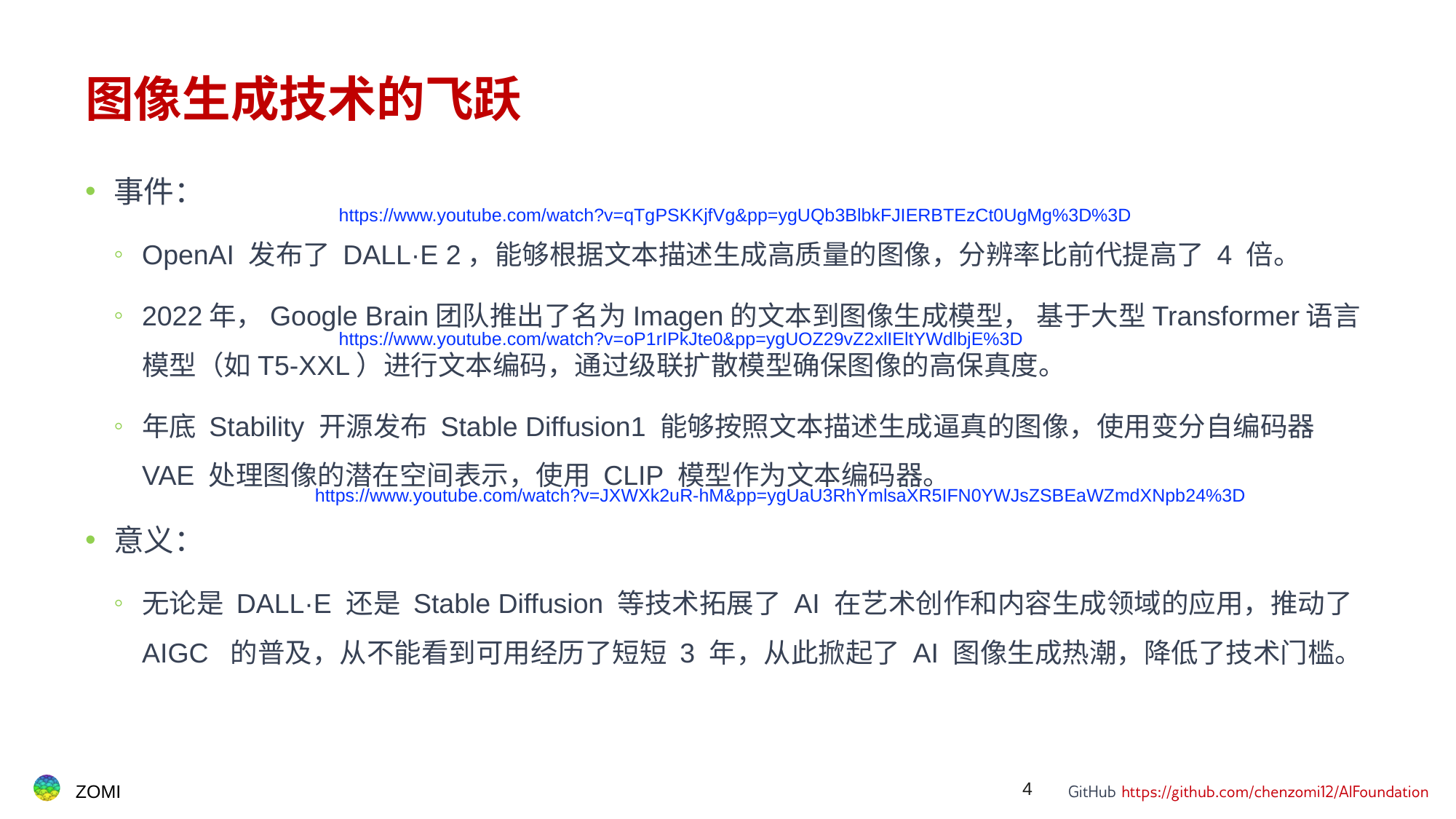

# 图像生成技术的飞跃
事件：
OpenAI 发布了 DALL·E 2，能够根据文本描述生成高质量的图像，分辨率比前代提高了 4 倍。
2022年，Google Brain团队推出了名为Imagen的文本到图像生成模型， 基于大型Transformer语言模型（如T5-XXL）进行文本编码，通过级联扩散模型确保图像的高保真度。
年底 Stability 开源发布 Stable Diffusion1 能够按照文本描述生成逼真的图像，使用变分自编码器 VAE 处理图像的潜在空间表示，使用 CLIP 模型作为文本编码器。
意义：
无论是 DALL·E 还是 Stable Diffusion 等技术拓展了 AI 在艺术创作和内容生成领域的应用，推动了 AIGC  的普及，从不能看到可用经历了短短 3 年，从此掀起了 AI 图像生成热潮，降低了技术门槛。
https://www.youtube.com/watch?v=qTgPSKKjfVg&pp=ygUQb3BlbkFJIERBTEzCt0UgMg%3D%3D
https://www.youtube.com/watch?v=oP1rIPkJte0&pp=ygUOZ29vZ2xlIEltYWdlbjE%3D
https://www.youtube.com/watch?v=JXWXk2uR-hM&pp=ygUaU3RhYmlsaXR5IFN0YWJsZSBEaWZmdXNpb24%3D